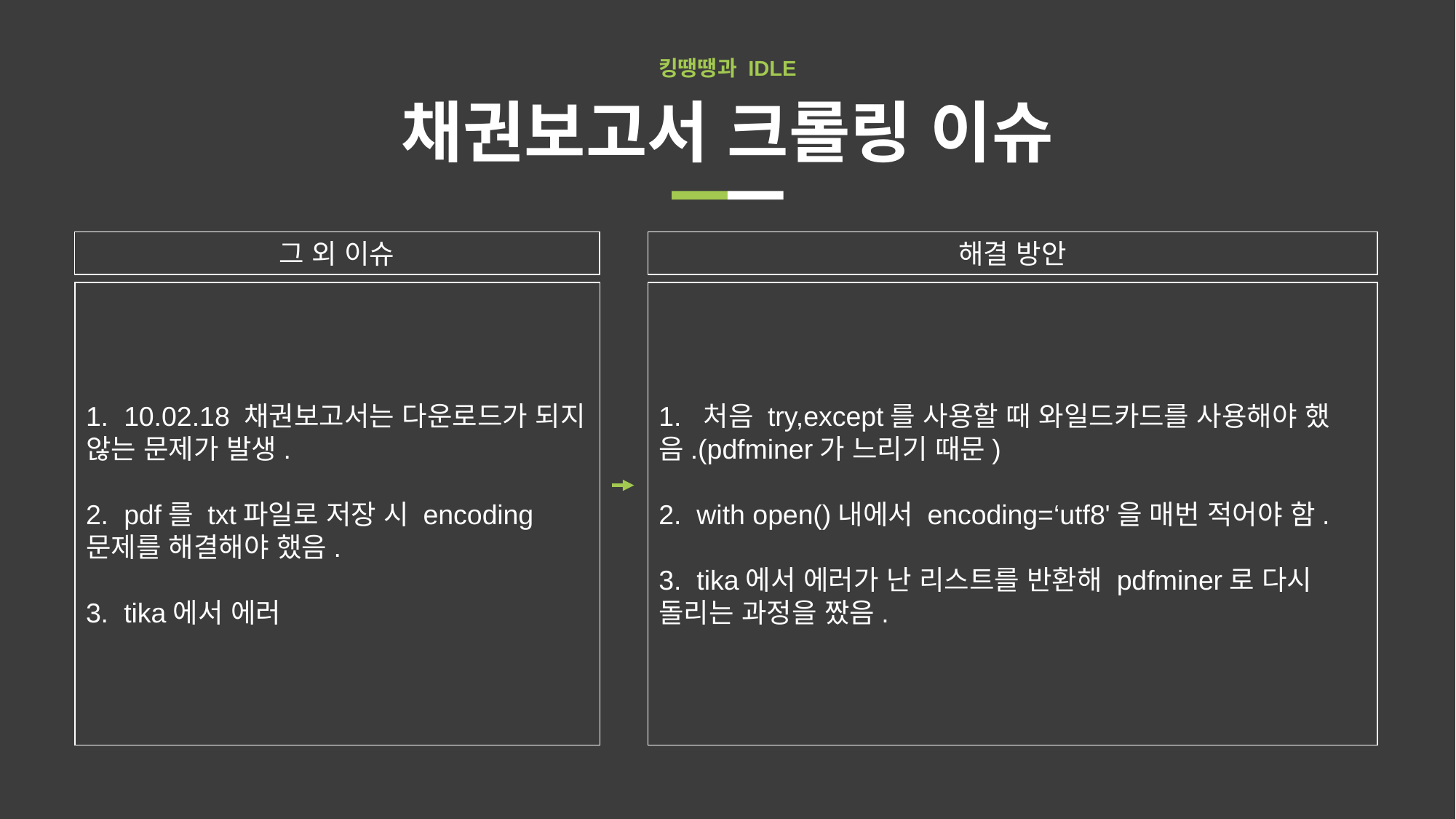

킹땡땡과 IDLE
# 채권보고서 크롤링 이슈
그 외 이슈
해결 방안
1.  처음 try,except를 사용할 때 와일드카드를 사용해야 했음.(pdfminer가 느리기 때문)

2.  with open()내에서 encoding=‘utf8'을 매번 적어야 함.

3.  tika에서 에러가 난 리스트를 반환해 pdfminer로 다시 돌리는 과정을 짰음.
1.  10.02.18 채권보고서는 다운로드가 되지 않는 문제가 발생.

2.  pdf를 txt파일로 저장 시 encoding문제를 해결해야 했음.

3.  tika에서 에러